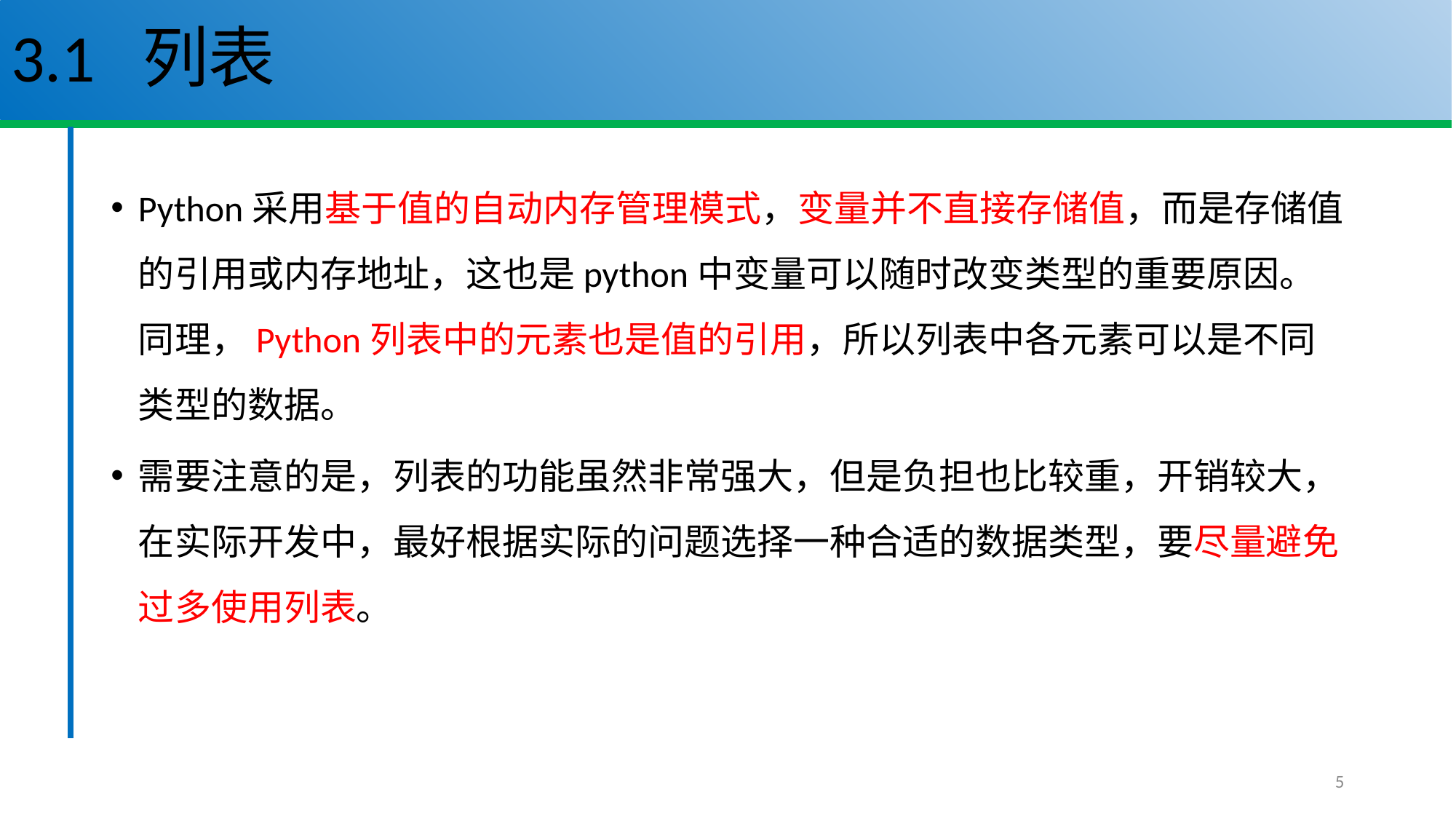

# 3.1  列表
Python采用基于值的自动内存管理模式，变量并不直接存储值，而是存储值的引用或内存地址，这也是python中变量可以随时改变类型的重要原因。同理，Python列表中的元素也是值的引用，所以列表中各元素可以是不同类型的数据。
需要注意的是，列表的功能虽然非常强大，但是负担也比较重，开销较大，在实际开发中，最好根据实际的问题选择一种合适的数据类型，要尽量避免过多使用列表。
5